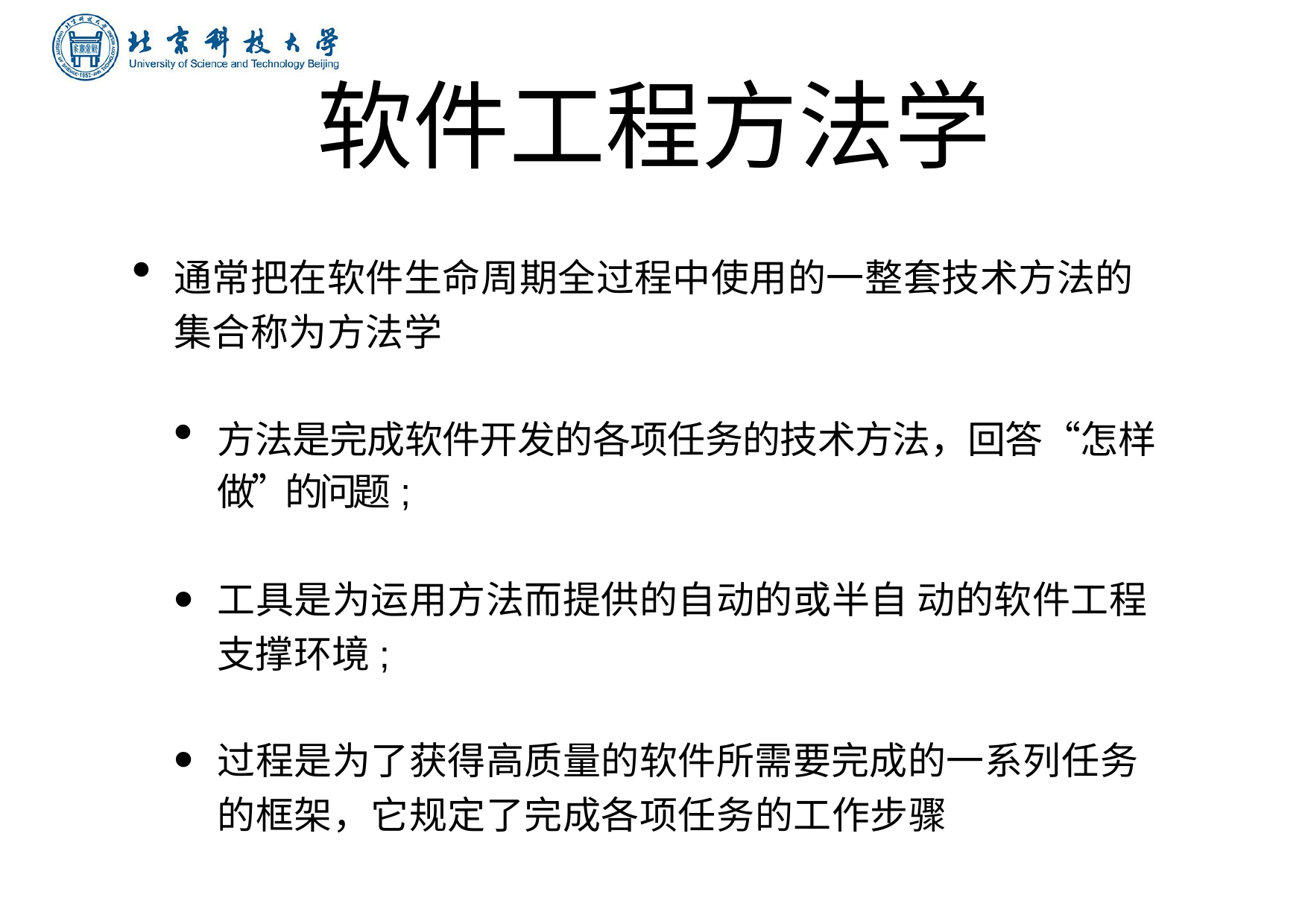

# 软件⼯程⽅法学
通常把在软件⽣命周期全过程中使⽤的⼀整套技术⽅法的 集合称为⽅法学

⽅法是完成软件开发的各项任务的技术⽅法，回答“怎样 做”的问题;

⼯具是为运⽤⽅法⽽提供的⾃动的或半⾃ 动的软件⼯程
⽀撑环境;

过程是为了获得⾼质量的软件所需要完成的⼀系列任务 的框架，它规定了完成各项任务的⼯作步骤